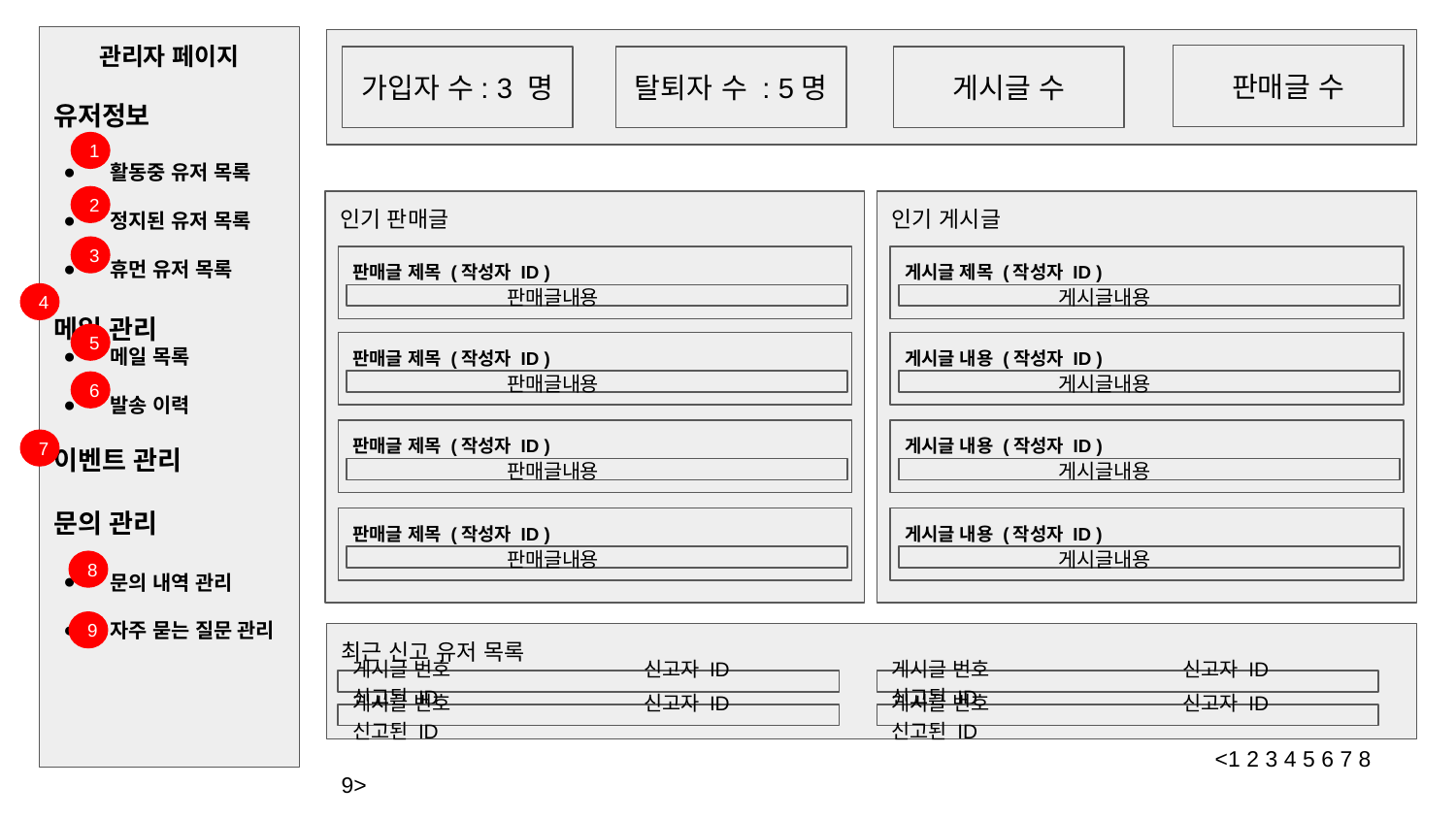

관리자 페이지

유저정보

활동중 유저 목록

정지된 유저 목록

휴먼 유저 목록

메일 관리
메일 목록

발송 이력

이벤트 관리

문의 관리

문의 내역 관리

자주 묻는 질문 관리

판매글 수
가입자 수: 3 명
탈퇴자 수 : 5명
게시글 수
1
2
인기 판매글

인기 게시글

3
판매글 제목 (작성자 ID )

판매글내용
게시글 제목 (작성자 ID )

게시글내용
4
5
판매글 제목 (작성자 ID )

판매글내용
게시글 내용 (작성자 ID )

게시글내용
6
판매글 제목 (작성자 ID )

판매글내용
게시글 내용 (작성자 ID )

게시글내용
7
판매글 제목 (작성자 ID )

판매글내용
게시글 내용 (작성자 ID )

게시글내용
8
9
최근 신고 유저 목록

						<1 2 3 4 5 6 7 8 9>

게시글 번호		신고자 ID 	신고된 ID
게시글 번호		신고자 ID 	신고된 ID
게시글 번호		신고자 ID 	신고된 ID
게시글 번호		신고자 ID 	신고된 ID